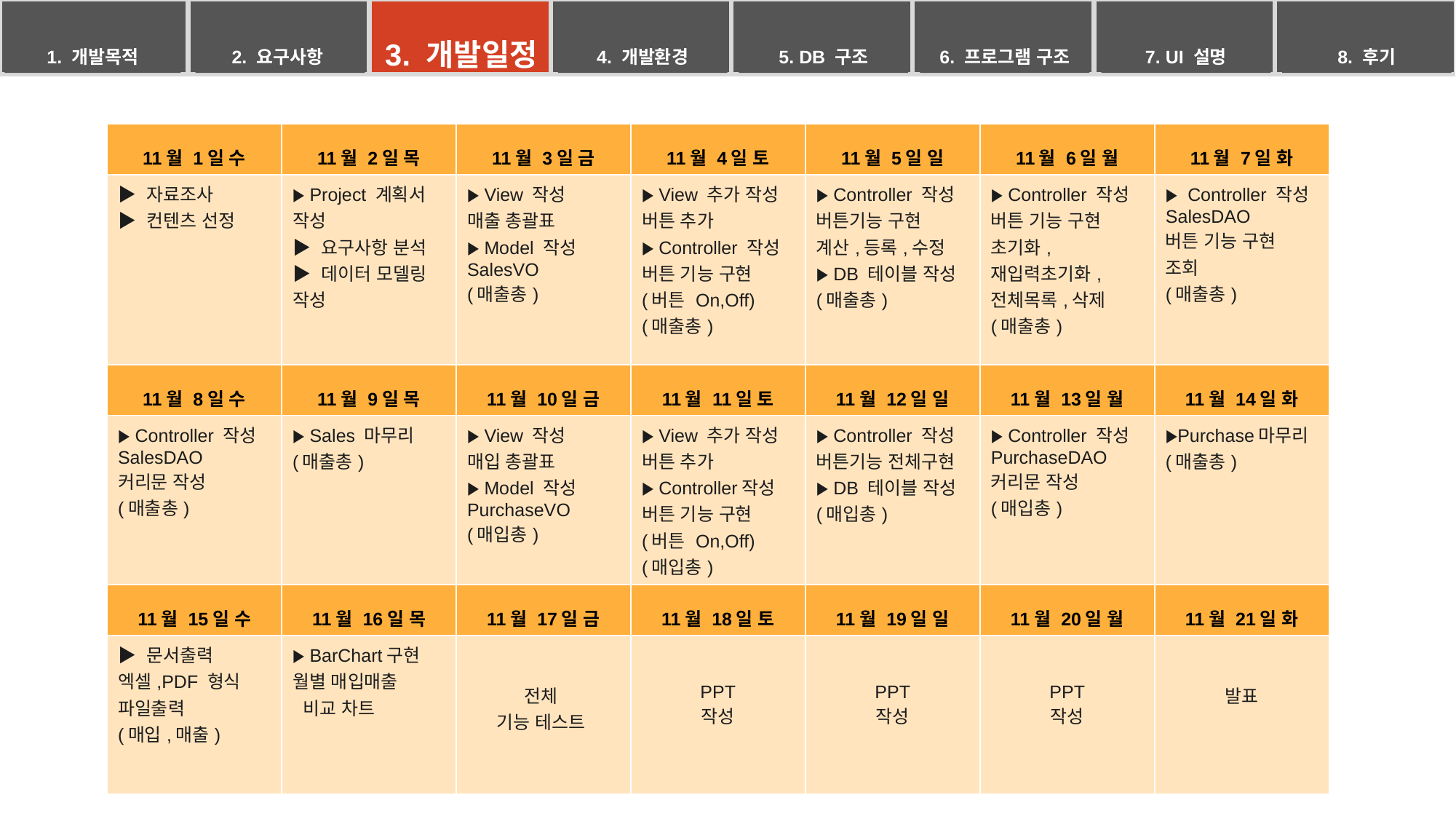

1. 개발목적

2. 요구사항

3. 개발일정

4. 개발환경

5. DB 구조

6. 프로그램 구조

7. UI 설명

8. 후기
| 11월 1일 수 | 11월 2일 목 | 11월 3일 금 | 11월 4일 토 | 11월 5일 일 | 11월 6일 월 | 11월 7일 화 |
| --- | --- | --- | --- | --- | --- | --- |
| ▶ 자료조사 ▶ 컨텐츠 선정 | ▶ Project 계획서 작성 ▶ 요구사항 분석 ▶ 데이터 모델링 작성 | ▶ View 작성 매출 총괄표 ▶ Model 작성 SalesVO (매출총) | ▶ View 추가 작성 버튼 추가 ▶ Controller 작성 버튼 기능 구현 (버튼 On,Off) (매출총) | ▶ Controller 작성 버튼기능 구현 계산,등록,수정 ▶ DB 테이블 작성 (매출총) | ▶ Controller 작성 버튼 기능 구현 초기화, 재입력초기화, 전체목록,삭제 (매출총) | ▶ Controller 작성 SalesDAO 버튼 기능 구현 조회 (매출총) |
| 11월 8일 수 | 11월 9일 목 | 11월 10일 금 | 11월 11일 토 | 11월 12일 일 | 11월 13일 월 | 11월 14일 화 |
| ▶ Controller 작성 SalesDAO 커리문 작성 (매출총) | ▶ Sales 마무리 (매출총) | ▶ View 작성 매입 총괄표 ▶ Model 작성 PurchaseVO (매입총) | ▶ View 추가 작성 버튼 추가 ▶ Controller작성 버튼 기능 구현 (버튼 On,Off) (매입총) | ▶ Controller 작성 버튼기능 전체구현 ▶ DB 테이블 작성 (매입총) | ▶ Controller 작성 PurchaseDAO 커리문 작성 (매입총) | ▶Purchase마무리 (매출총) |
| 11월 15일 수 | 11월 16일 목 | 11월 17일 금 | 11월 18일 토 | 11월 19일 일 | 11월 20일 월 | 11월 21일 화 |
| ▶ 문서출력 엑셀,PDF 형식 파일출력 (매입,매출) | ▶ BarChart구현 월별 매입매출 비교 차트 | 전체 기능 테스트 | PPT 작성 | PPT 작성 | PPT 작성 | 발표 |